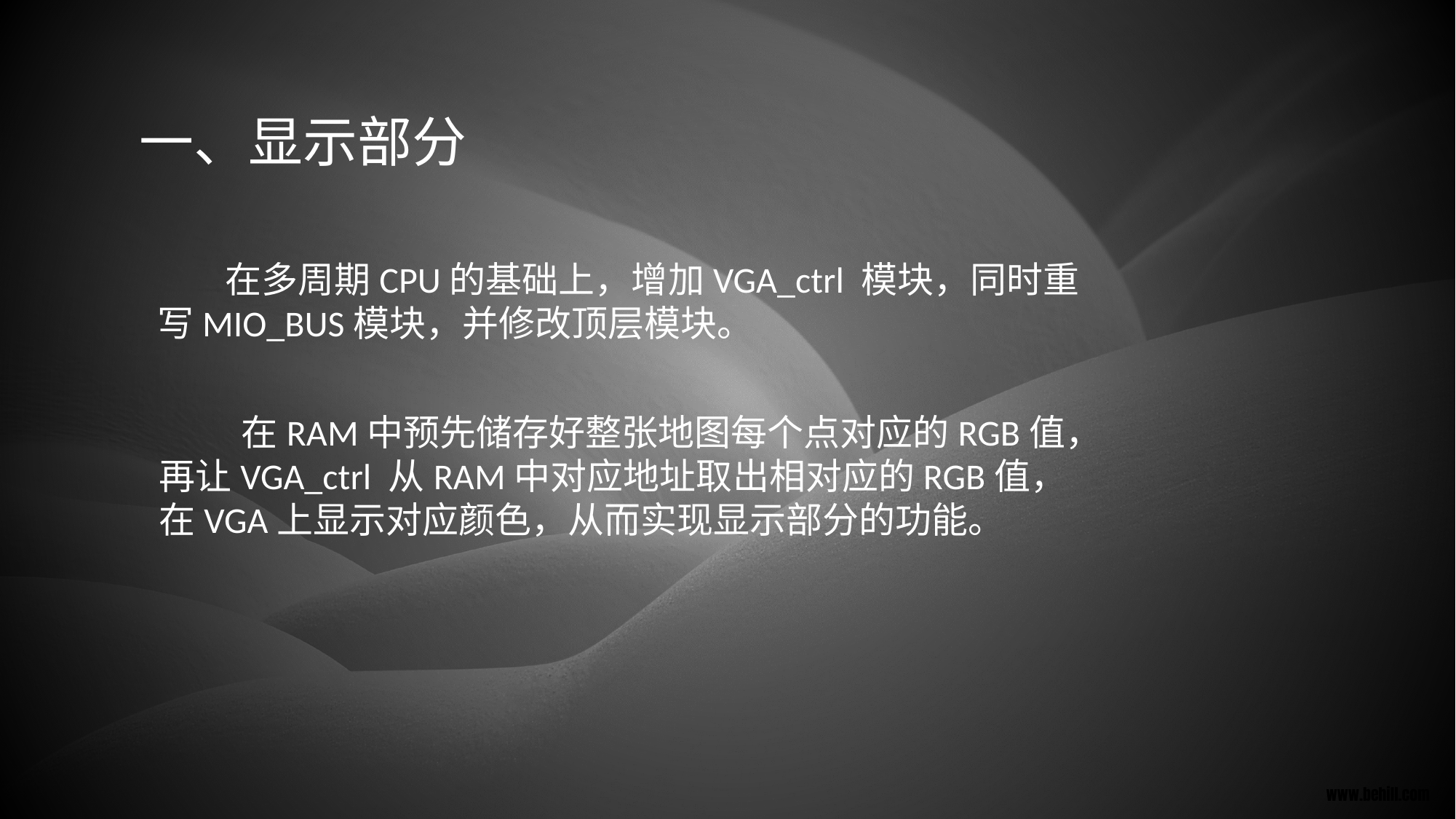

一、显示部分
         在多周期CPU的基础上，增加VGA_ctrl 模块，同时重写MIO_BUS模块，并修改顶层模块。
         在RAM中预先储存好整张地图每个点对应的RGB值，再让VGA_ctrl 从RAM中对应地址取出相对应的RGB值，在VGA上显示对应颜色，从而实现显示部分的功能。